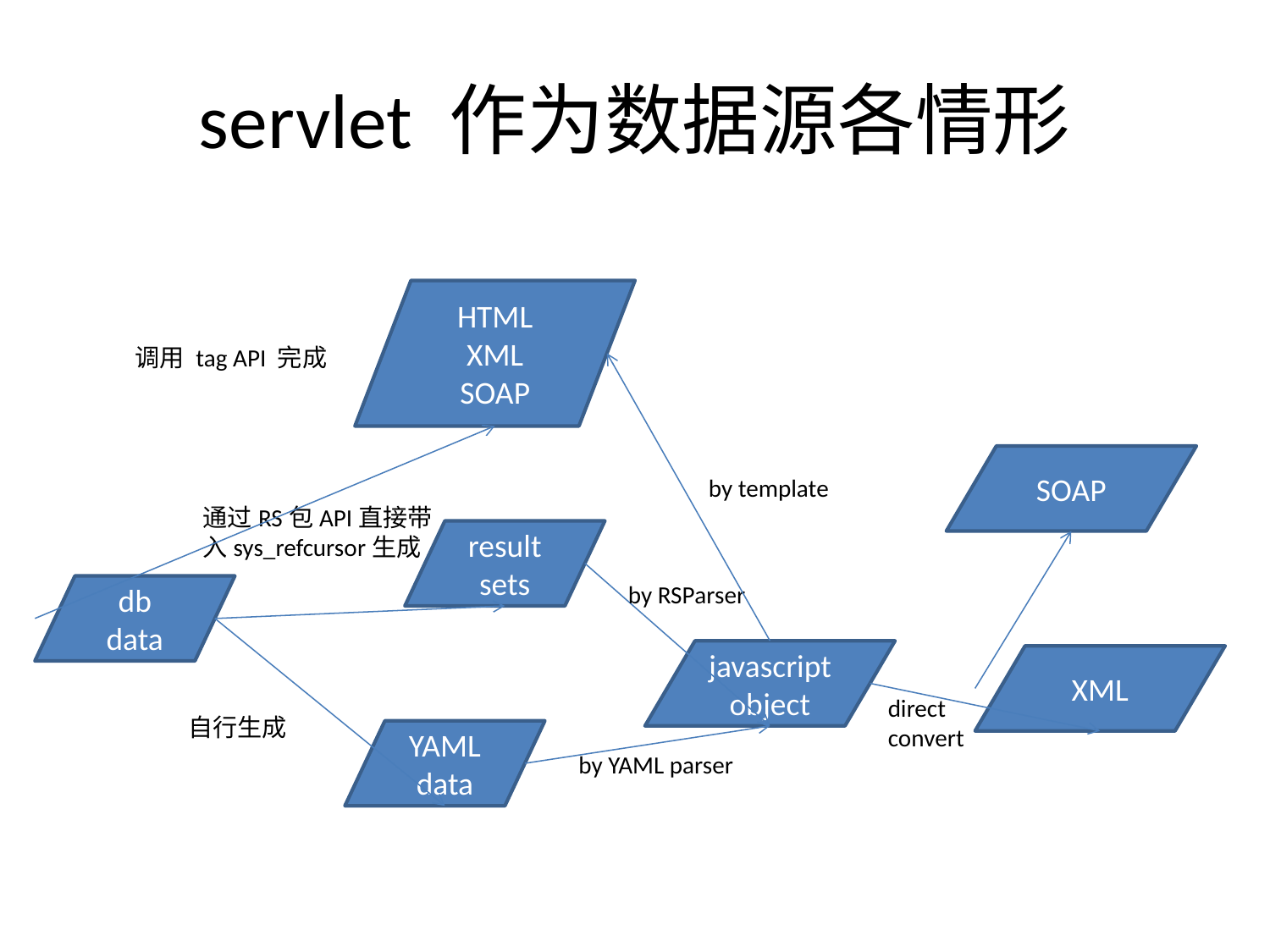

# servlet 作为数据源各情形
HTML
XML
SOAP
调用 tag API 完成
SOAP
by template
通过RS包API直接带
入sys_refcursor生成
result
sets
by RSParser
db
data
javascript
object
XML
direct
convert
自行生成
YAML
data
by YAML parser